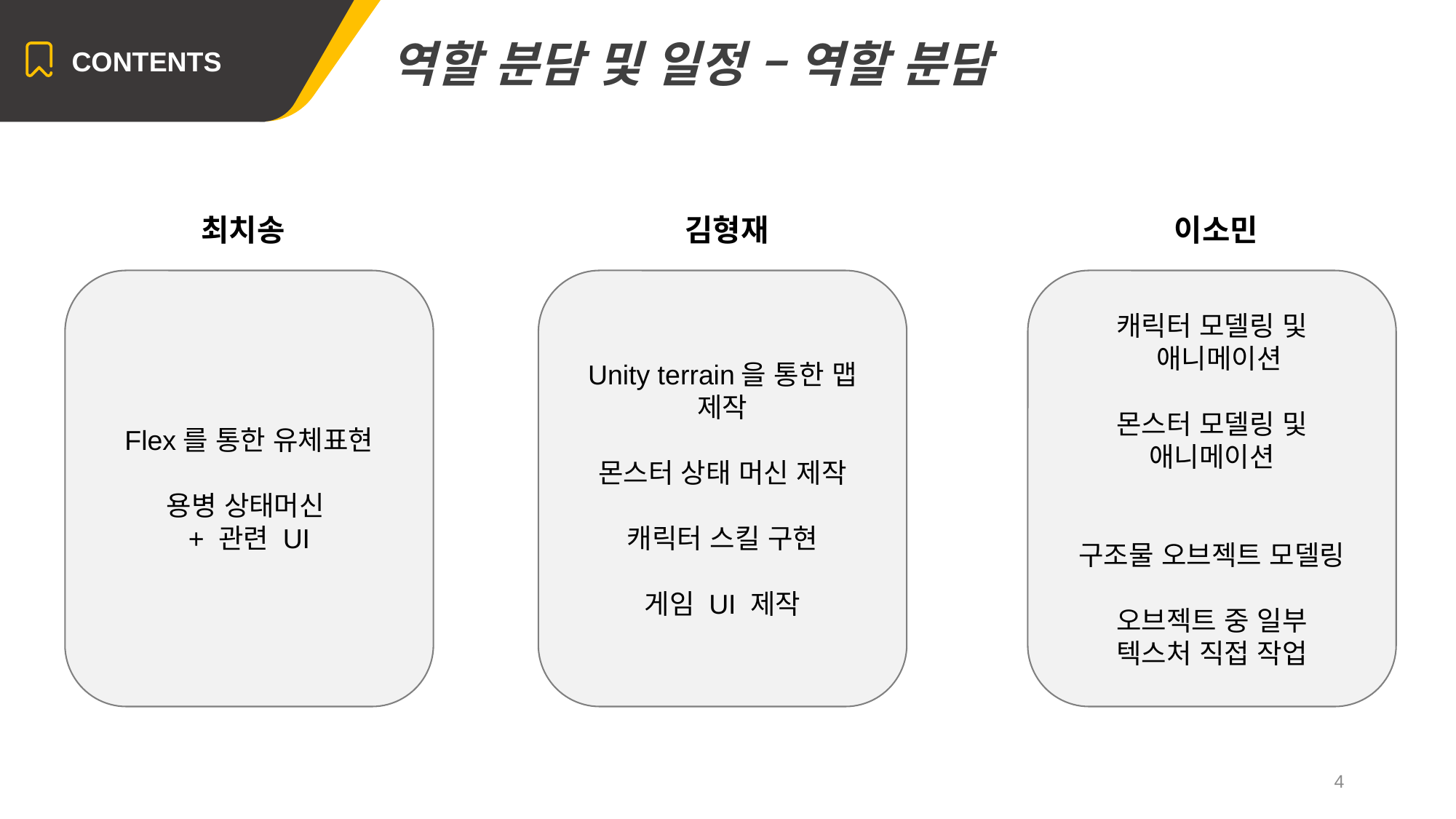

CONTENTS

역할 분담 및 일정 – 역할 분담

최치송
김형재
이소민
Unity terrain을 통한 맵 제작

몬스터 상태 머신 제작

캐릭터 스킬 구현

게임 UI 제작
캐릭터 모델링 및
 애니메이션

몬스터 모델링 및
애니메이션

구조물 오브젝트 모델링

오브젝트 중 일부
텍스처 직접 작업
Flex를 통한 유체표현

용병 상태머신
+ 관련 UI
4